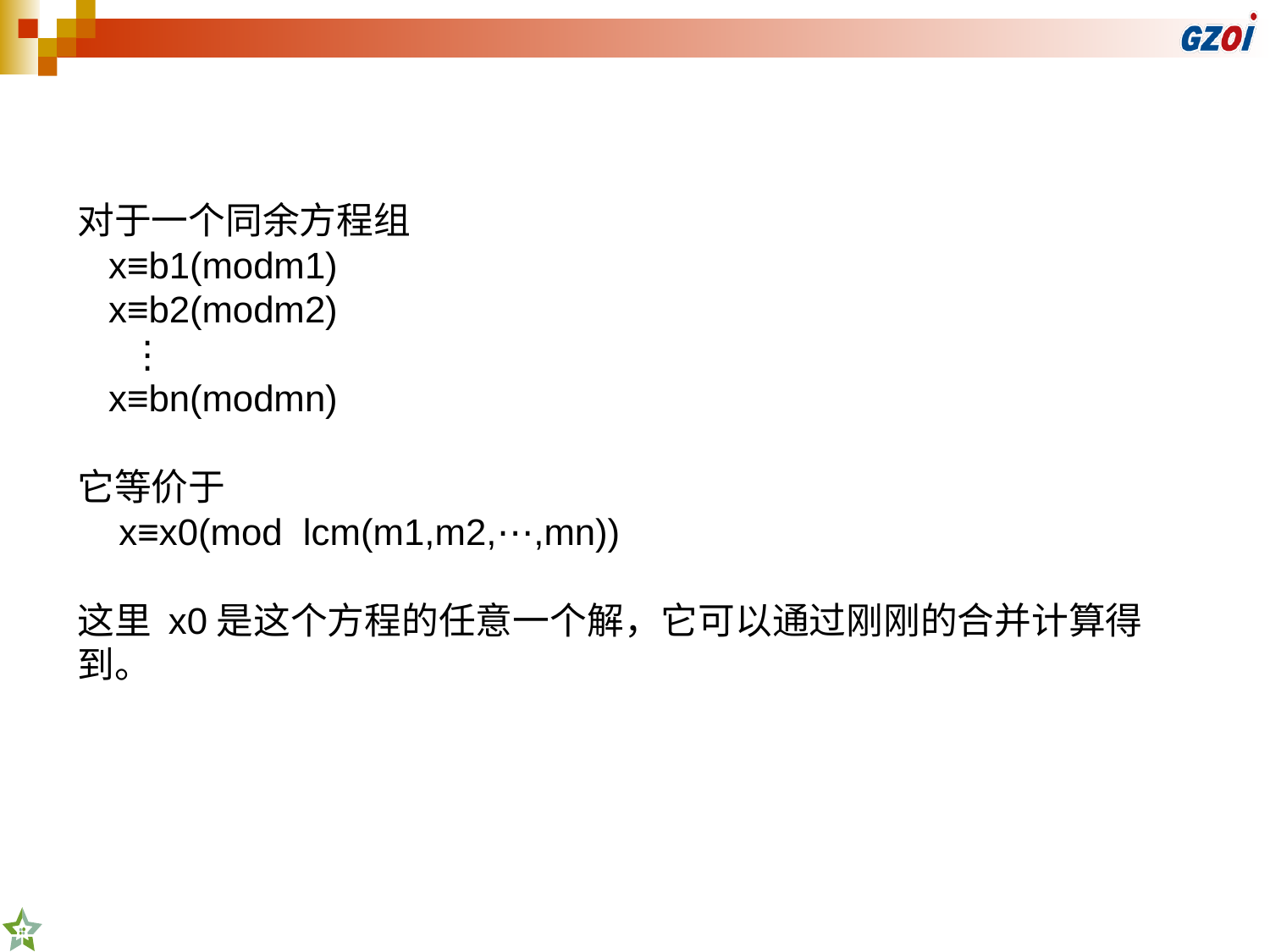

对于一个同余方程组
   x≡b1(modm1)
   x≡b2(modm2)
     ⋮
   x≡bn(modmn)

它等价于
    x≡x0(mod  lcm(m1,m2,⋯,mn))

这里 x0是这个方程的任意一个解，它可以通过刚刚的合并计算得到。